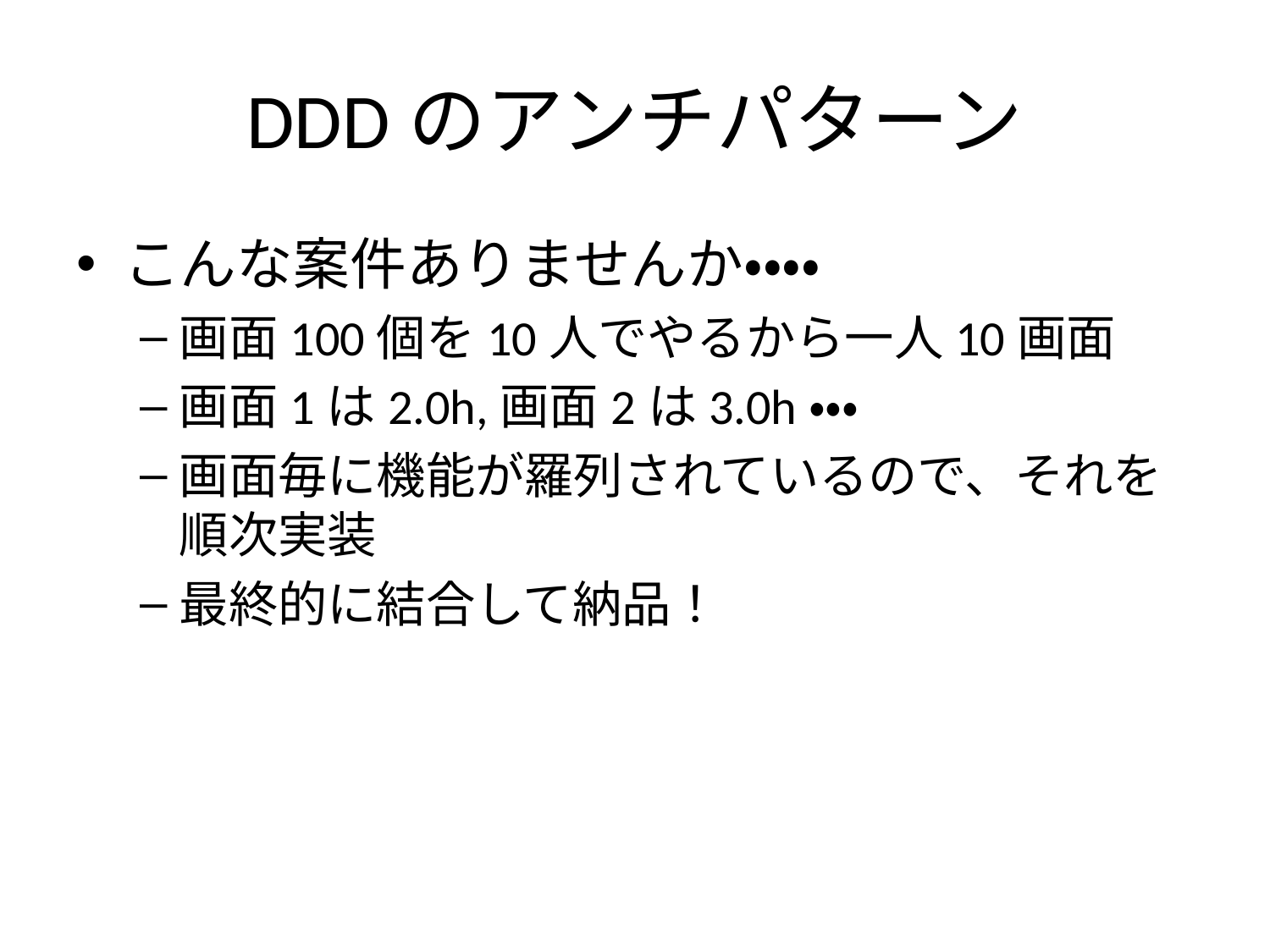

# DDDのアンチパターン
こんな案件ありませんか・・・・
画面100個を10人でやるから一人10画面
画面1は2.0h,画面2は3.0h・・・
画面毎に機能が羅列されているので、それを順次実装
最終的に結合して納品！